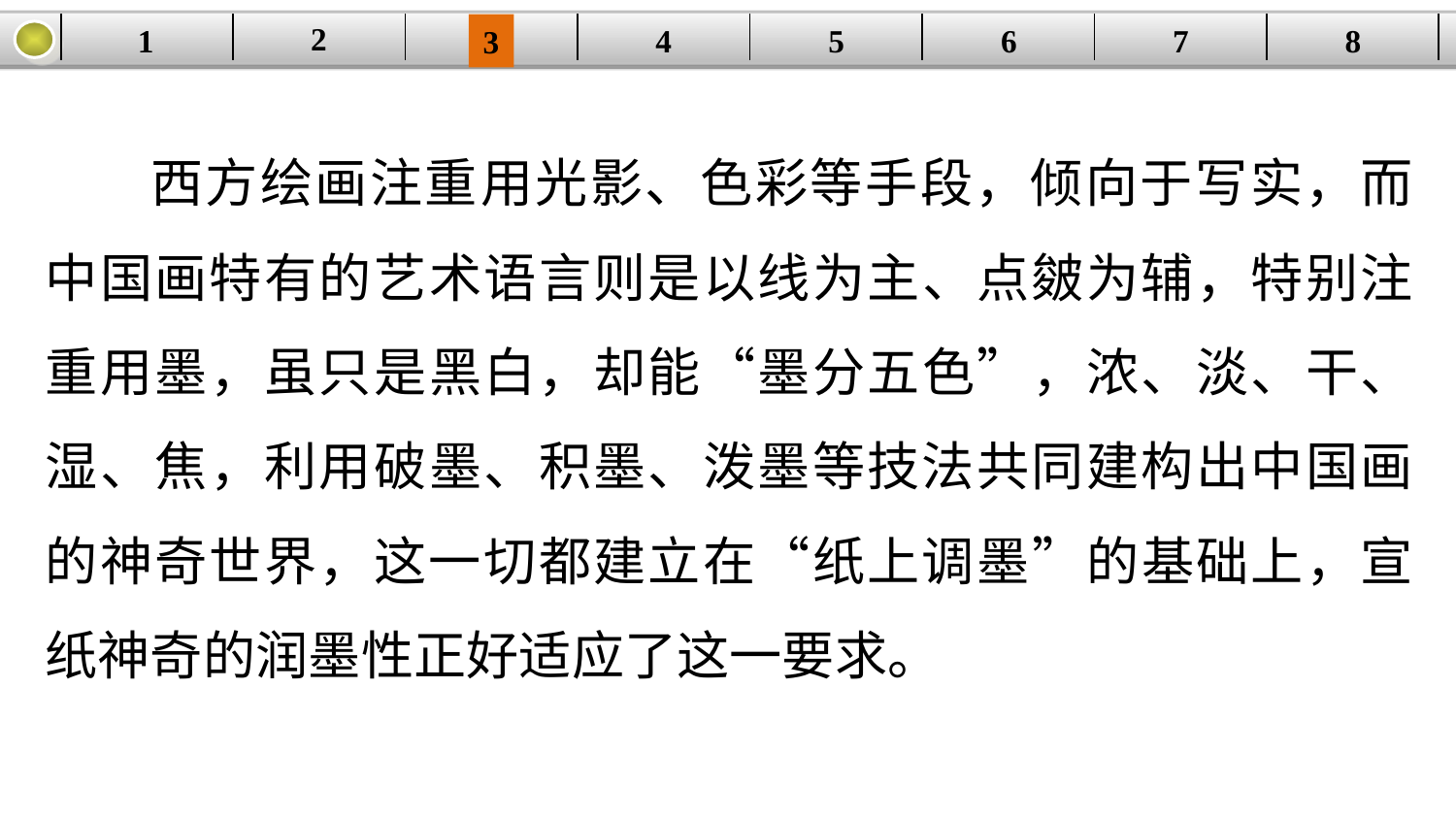

2
1
8
7
6
|  |  |  |  |  |  |  |  |
| --- | --- | --- | --- | --- | --- | --- | --- |
5
4
3

西方绘画注重用光影、色彩等手段，倾向于写实，而中国画特有的艺术语言则是以线为主、点皴为辅，特别注重用墨，虽只是黑白，却能“墨分五色”，浓、淡、干、湿、焦，利用破墨、积墨、泼墨等技法共同建构出中国画的神奇世界，这一切都建立在“纸上调墨”的基础上，宣纸神奇的润墨性正好适应了这一要求。